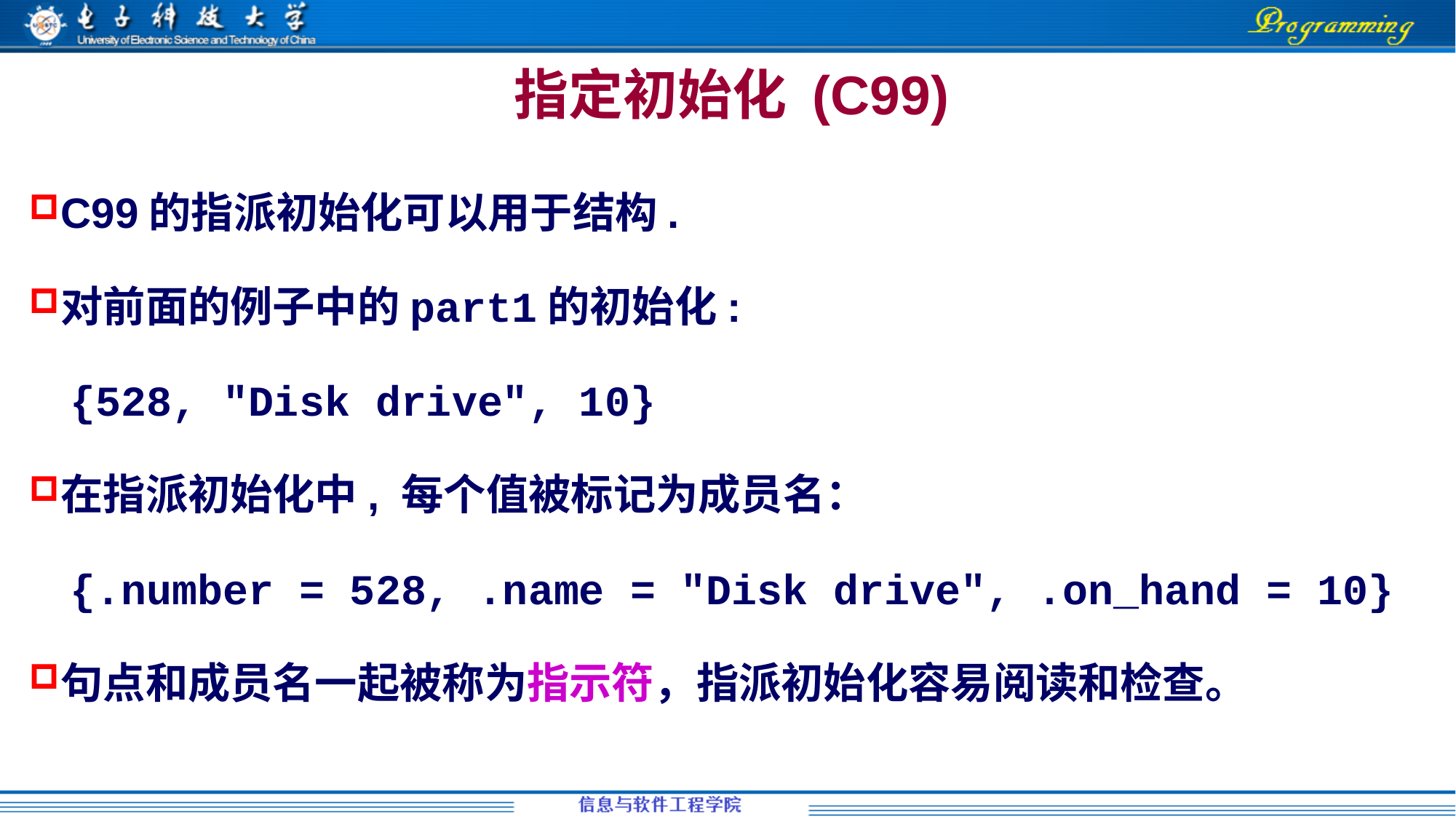

指定初始化 (C99)
C99的指派初始化可以用于结构.
对前面的例子中的part1的初始化:
{528, "Disk drive", 10}
在指派初始化中, 每个值被标记为成员名：
{.number = 528, .name = "Disk drive", .on_hand = 10}
句点和成员名一起被称为指示符，指派初始化容易阅读和检查。